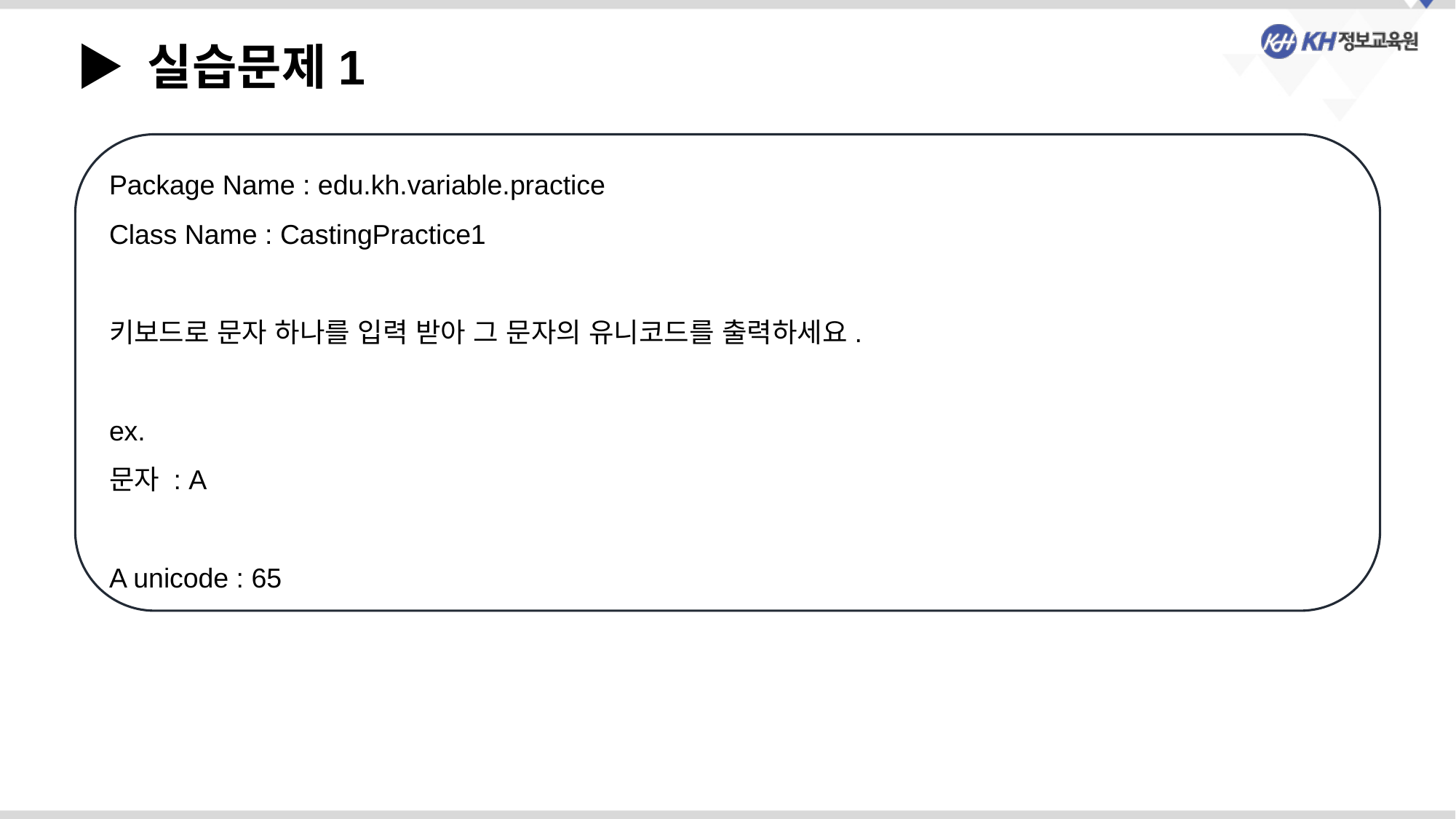

▶ 실습문제1
Package Name : edu.kh.variable.practice
Class Name : CastingPractice1

키보드로 문자 하나를 입력 받아 그 문자의 유니코드를 출력하세요.

ex.
문자 : A

A unicode : 65